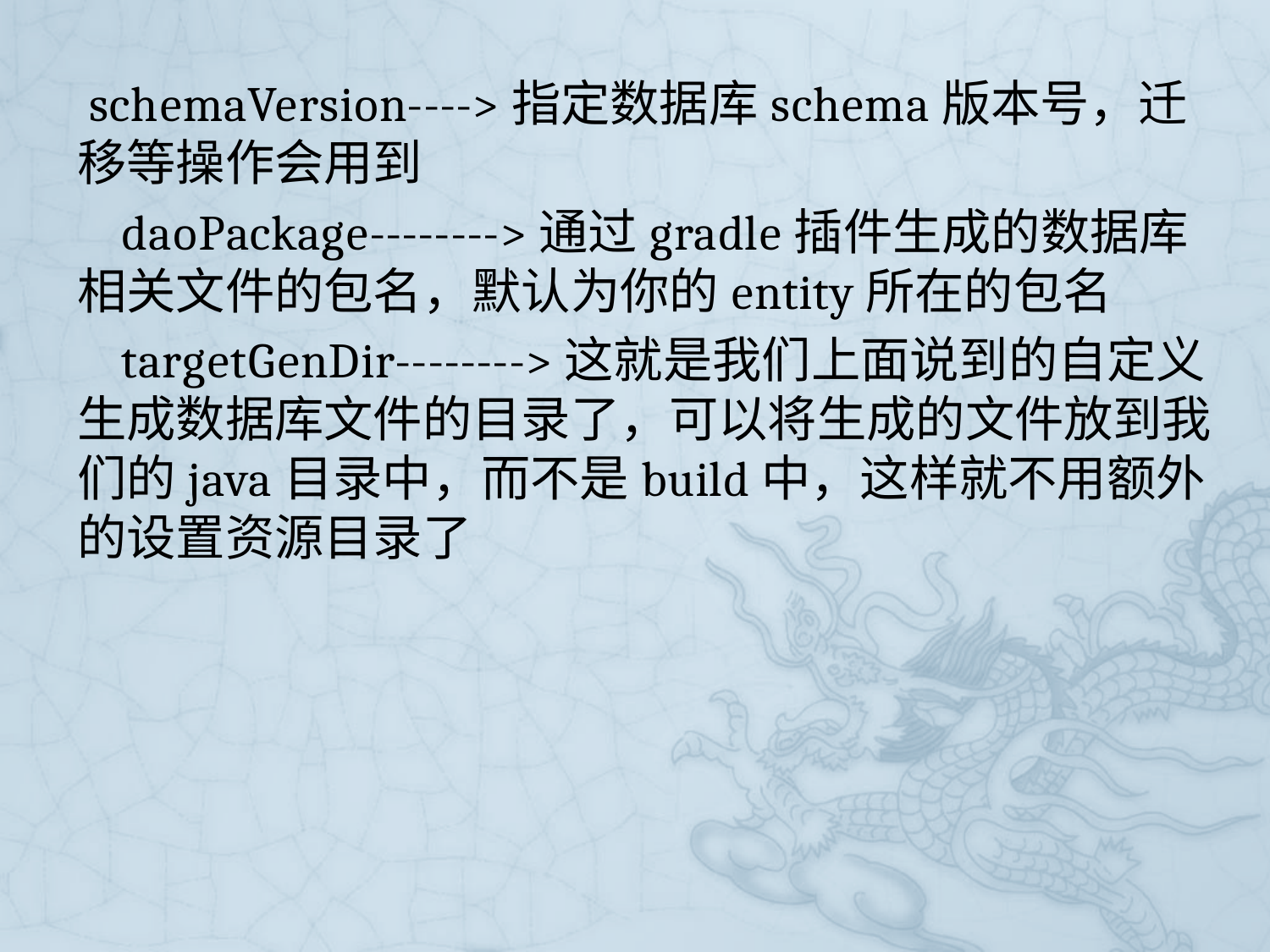

schemaVersion---->指定数据库schema版本号，迁移等操作会用到
    daoPackage-------->通过gradle插件生成的数据库相关文件的包名，默认为你的entity所在的包名
    targetGenDir-------->这就是我们上面说到的自定义生成数据库文件的目录了，可以将生成的文件放到我们的java目录中，而不是build中，这样就不用额外的设置资源目录了